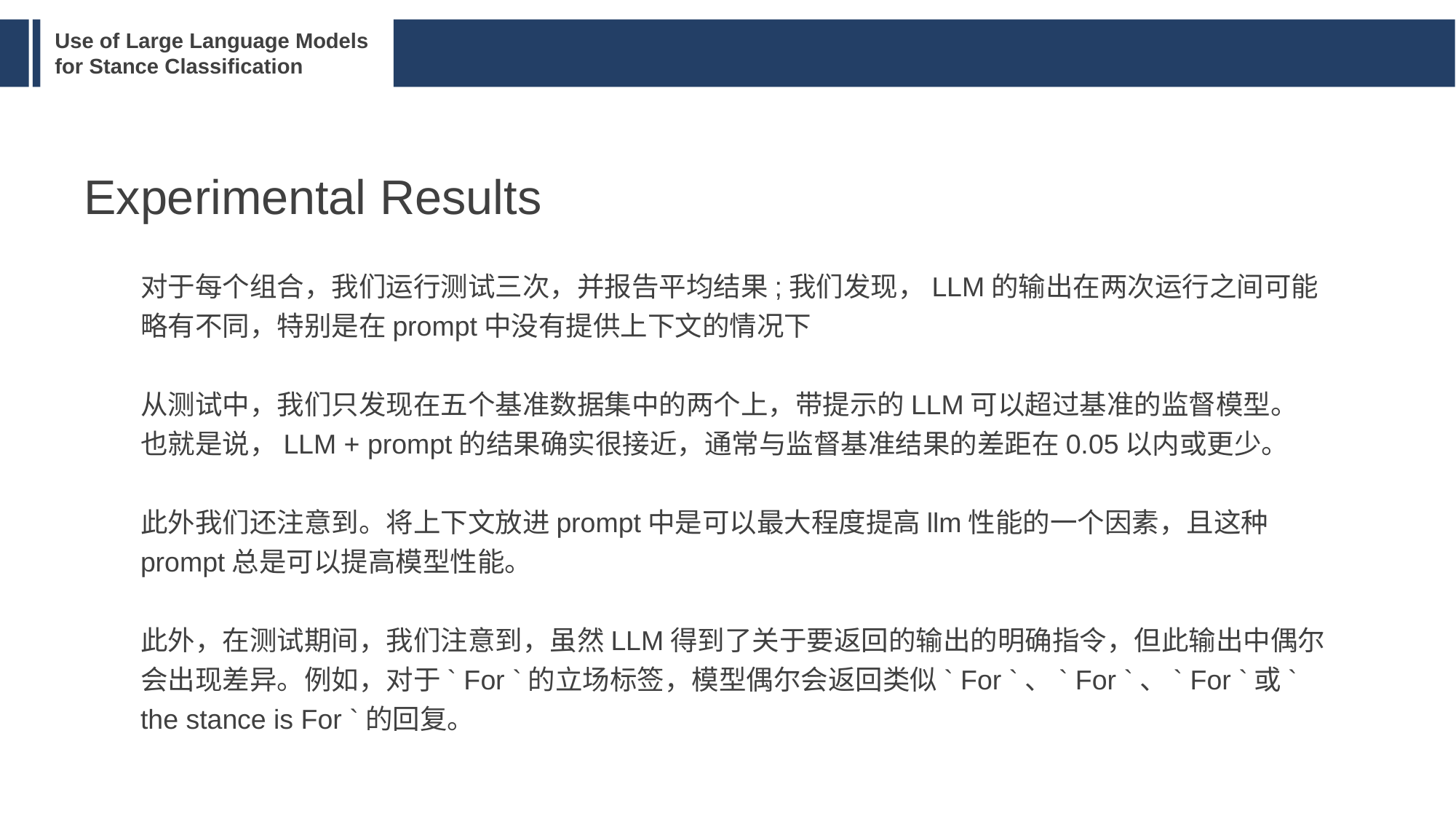

Experimental Results
对于每个组合，我们运行测试三次，并报告平均结果;我们发现，LLM的输出在两次运行之间可能略有不同，特别是在prompt中没有提供上下文的情况下

从测试中，我们只发现在五个基准数据集中的两个上，带提示的LLM可以超过基准的监督模型。
也就是说，LLM + prompt的结果确实很接近，通常与监督基准结果的差距在0.05以内或更少。

此外我们还注意到。将上下文放进prompt中是可以最大程度提高llm性能的一个因素，且这种prompt总是可以提高模型性能。

此外，在测试期间，我们注意到，虽然LLM得到了关于要返回的输出的明确指令，但此输出中偶尔会出现差异。例如，对于` For `的立场标签，模型偶尔会返回类似` For `、` For `、` For `或` the stance is For `的回复。